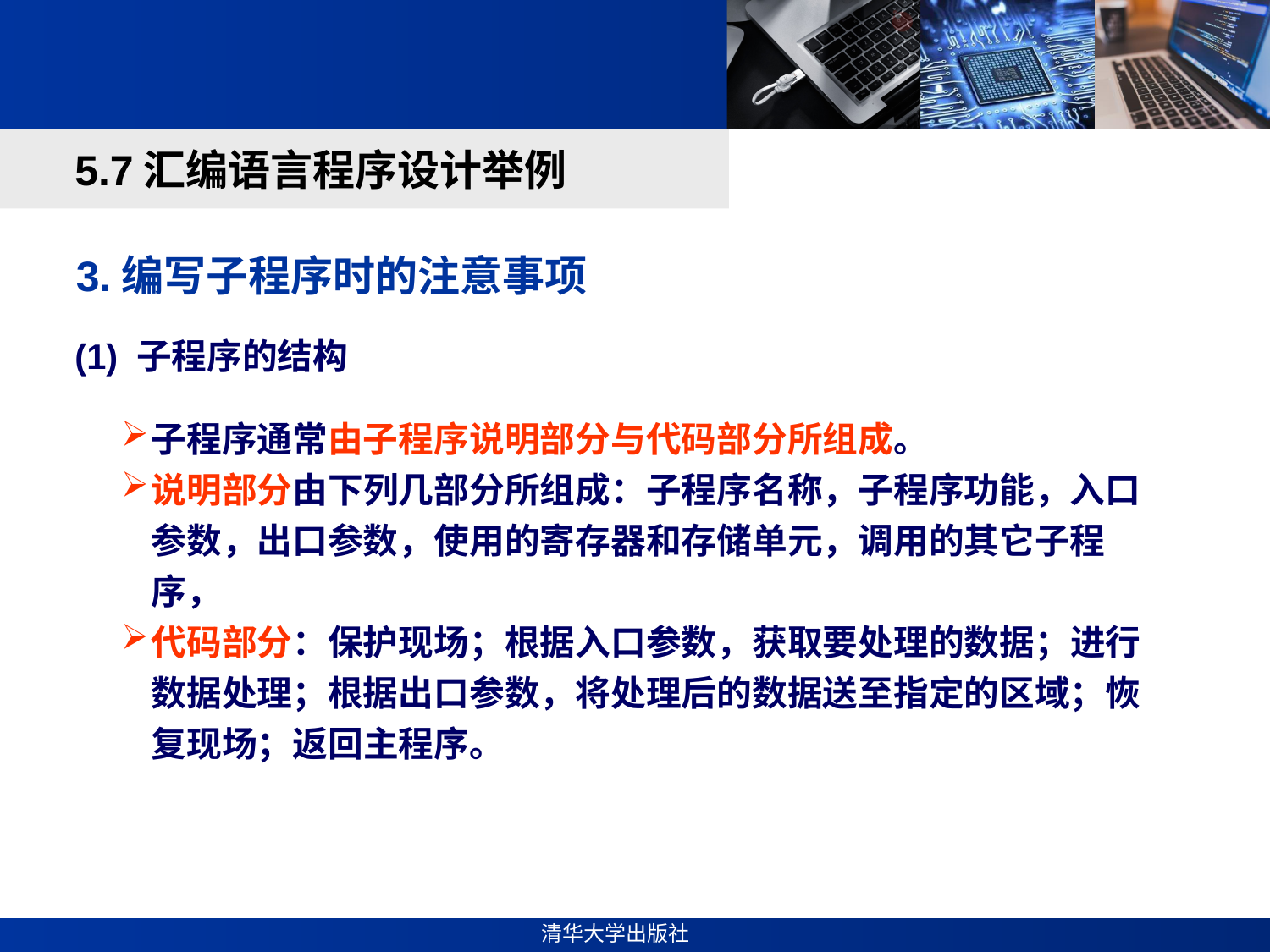

#
5.7汇编语言程序设计举例

3.编写子程序时的注意事项
(1) 子程序的结构
子程序通常由子程序说明部分与代码部分所组成。
说明部分由下列几部分所组成：子程序名称，子程序功能，入口参数，出口参数，使用的寄存器和存储单元，调用的其它子程序，
代码部分：保护现场；根据入口参数，获取要处理的数据；进行数据处理；根据出口参数，将处理后的数据送至指定的区域；恢复现场；返回主程序。